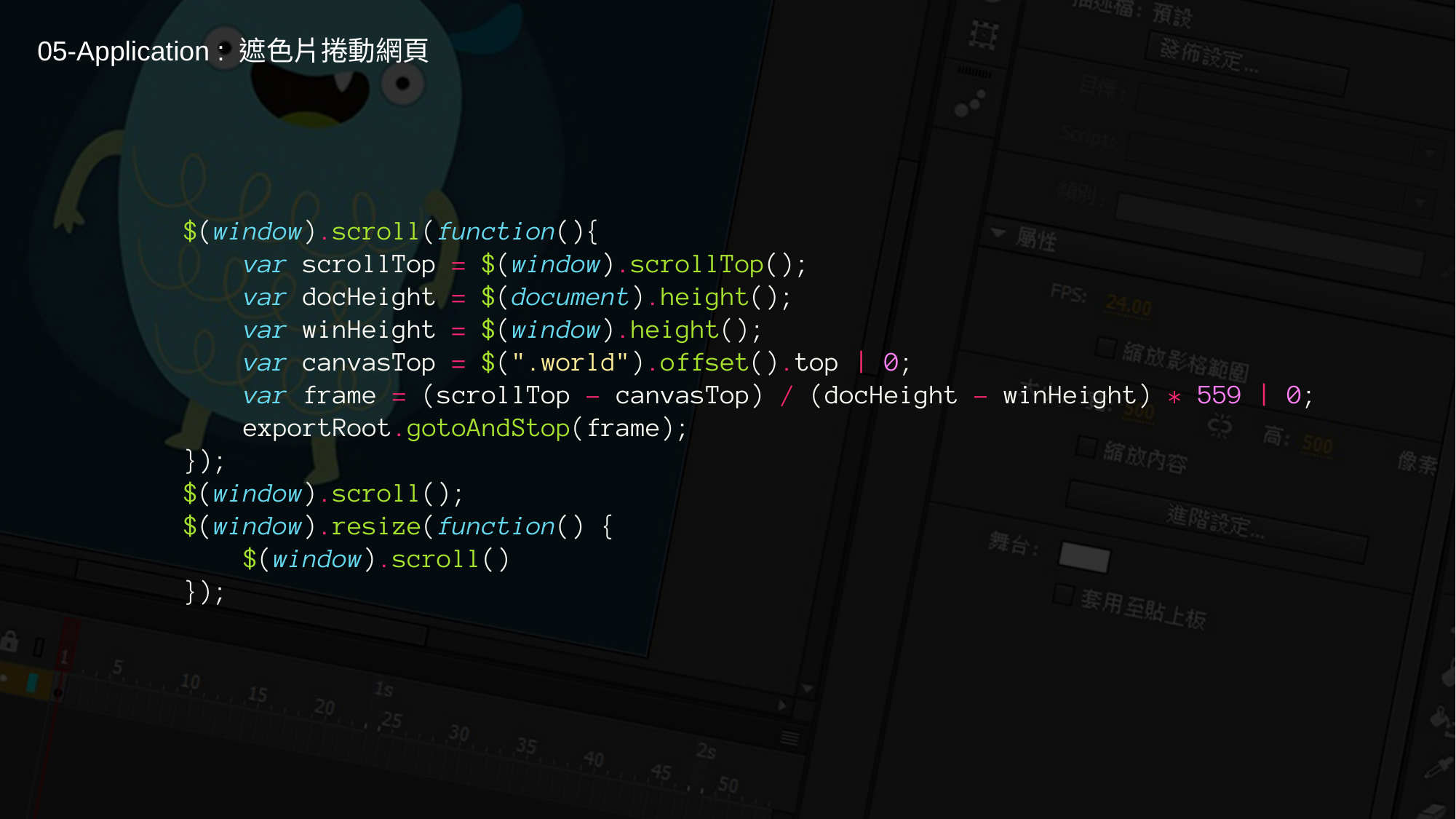

# 05-Application : 遮色片捲動網頁
        $(window).scroll(function(){
            var scrollTop = $(window).scrollTop();
            var docHeight = $(document).height();
            var winHeight = $(window).height();
            var canvasTop = $(".world").offset().top | 0;
            var frame = (scrollTop - canvasTop) / (docHeight - winHeight) * 559 | 0;
            exportRoot.gotoAndStop(frame);
        });
        $(window).scroll();
        $(window).resize(function() {
            $(window).scroll()
        });